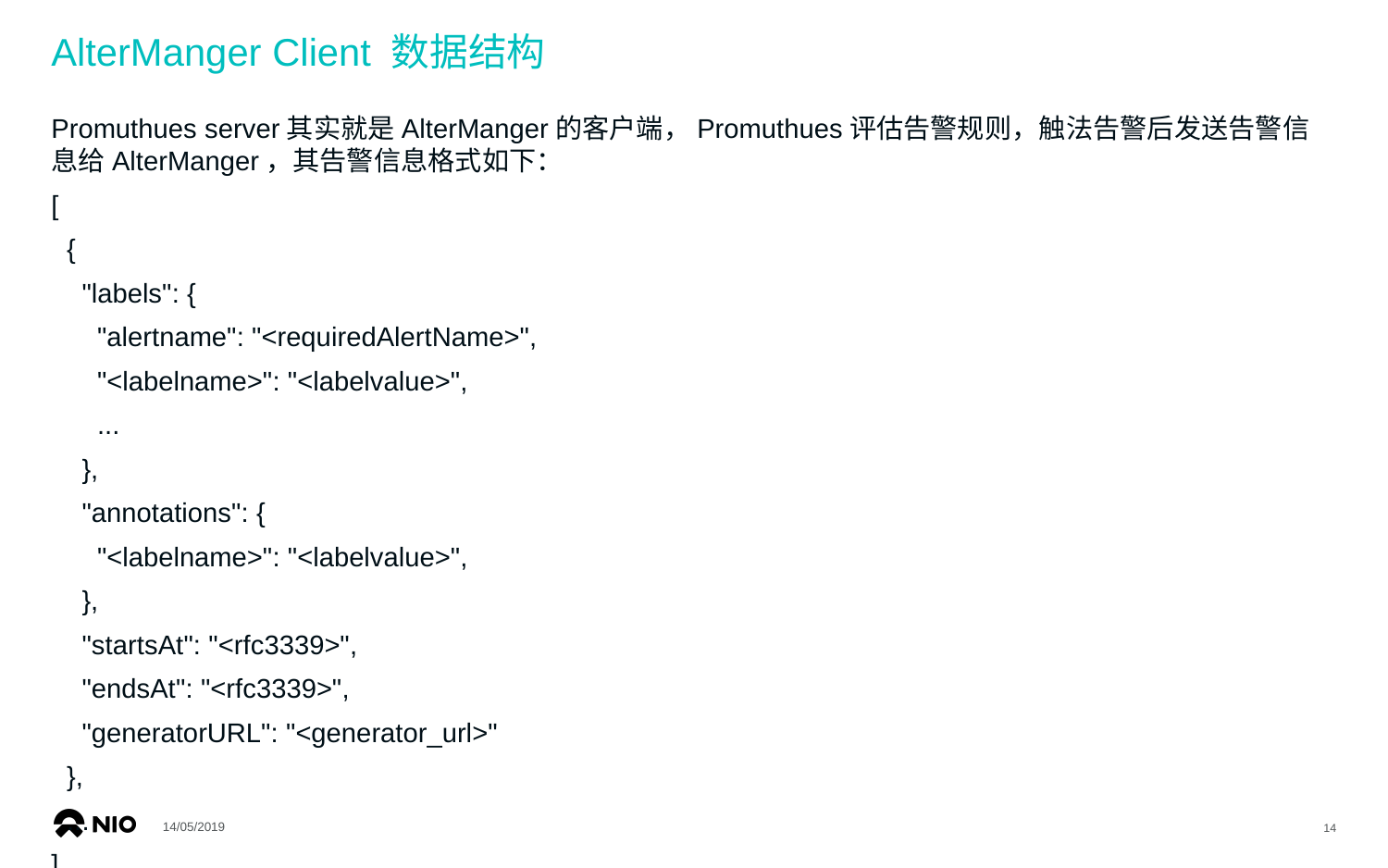

# AlterManger Client 数据结构
Promuthues server其实就是AlterManger的客户端，Promuthues评估告警规则，触法告警后发送告警信息给AlterManger，其告警信息格式如下：
[
  {
    "labels": {
      "alertname": "<requiredAlertName>",
      "<labelname>": "<labelvalue>",
      ...
    },
    "annotations": {
      "<labelname>": "<labelvalue>",
    },
    "startsAt": "<rfc3339>",
    "endsAt": "<rfc3339>",
    "generatorURL": "<generator_url>"
  },
  ...
]
注释："labels"：promuthues metric中的labels会被附加到这里，还可以自定义labels。

14/05/2019

14